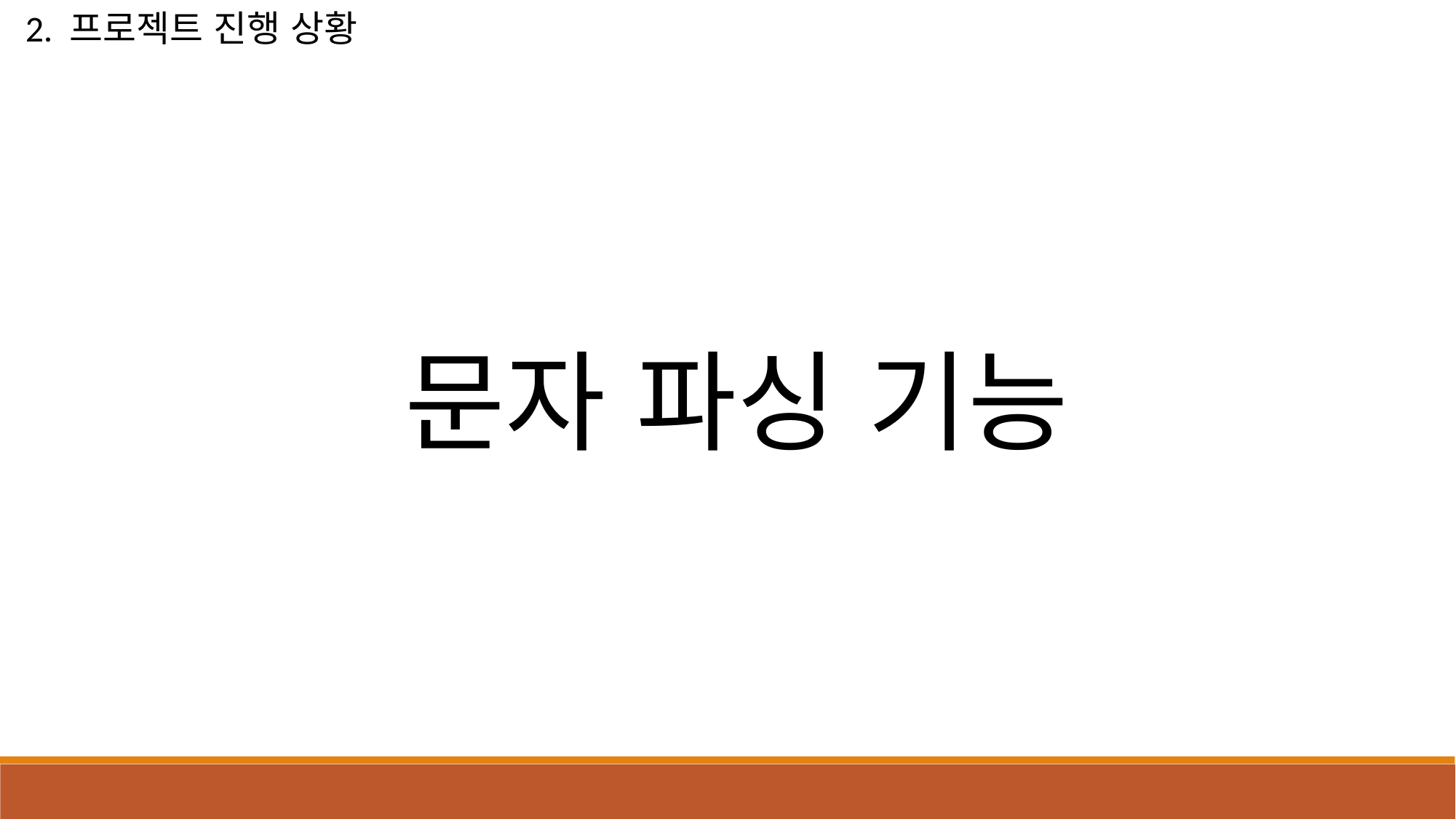

2. 프로젝트 진행 상황
문자 파싱 기능